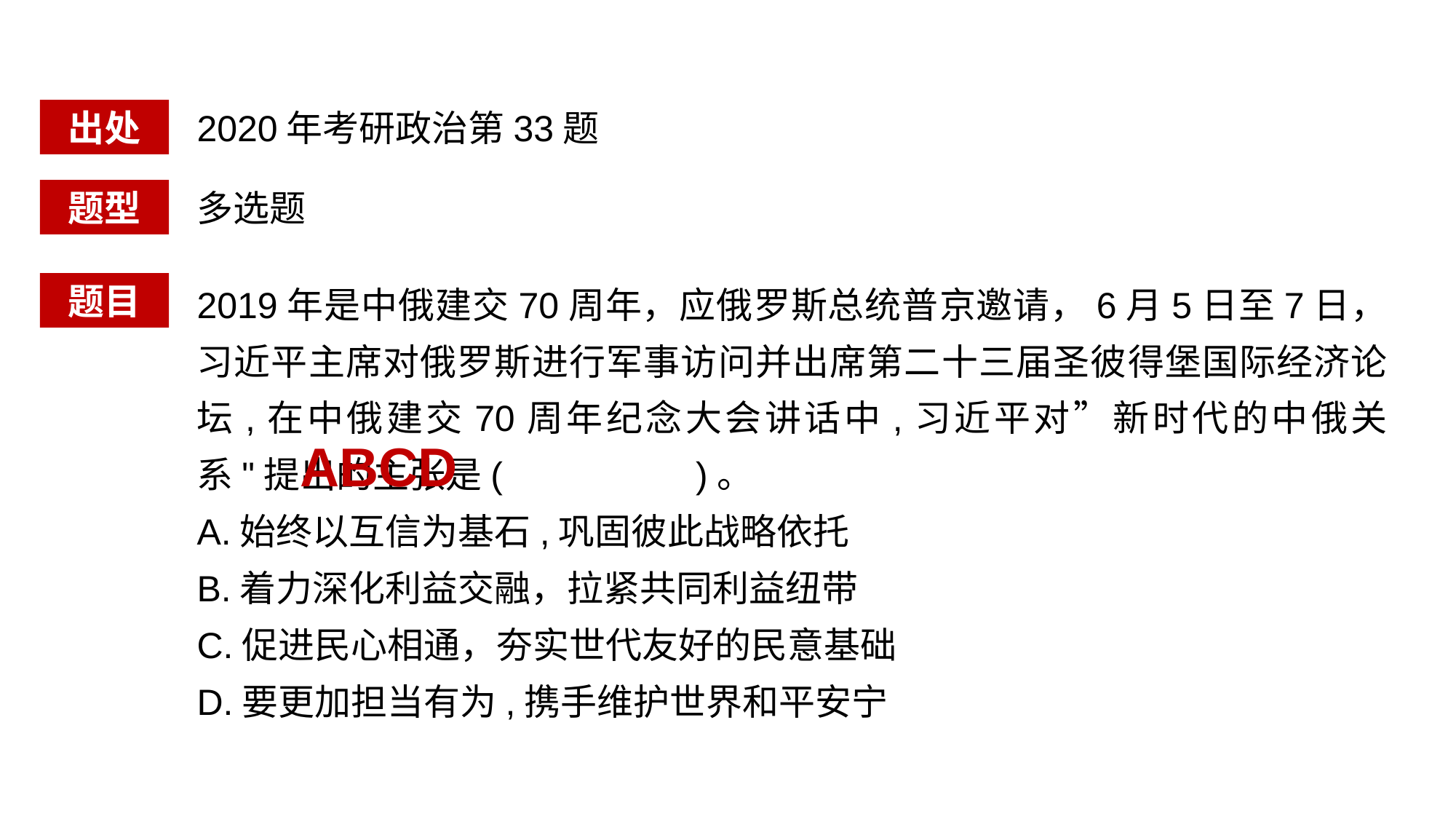

出处
2020年考研政治第33题
题型
多选题
2019年是中俄建交70周年，应俄罗斯总统普京邀请，6月5日至7日，习近平主席对俄罗斯进行军事访问并出席第二十三届圣彼得堡国际经济论坛,在中俄建交70周年纪念大会讲话中,习近平对”新时代的中俄关系"提出的主张是(                   )。
A.始终以互信为基石,巩固彼此战略依托
B.着力深化利益交融，拉紧共同利益纽带
C.促进民心相通，夯实世代友好的民意基础
D.要更加担当有为,携手维护世界和平安宁
题目
ABCD